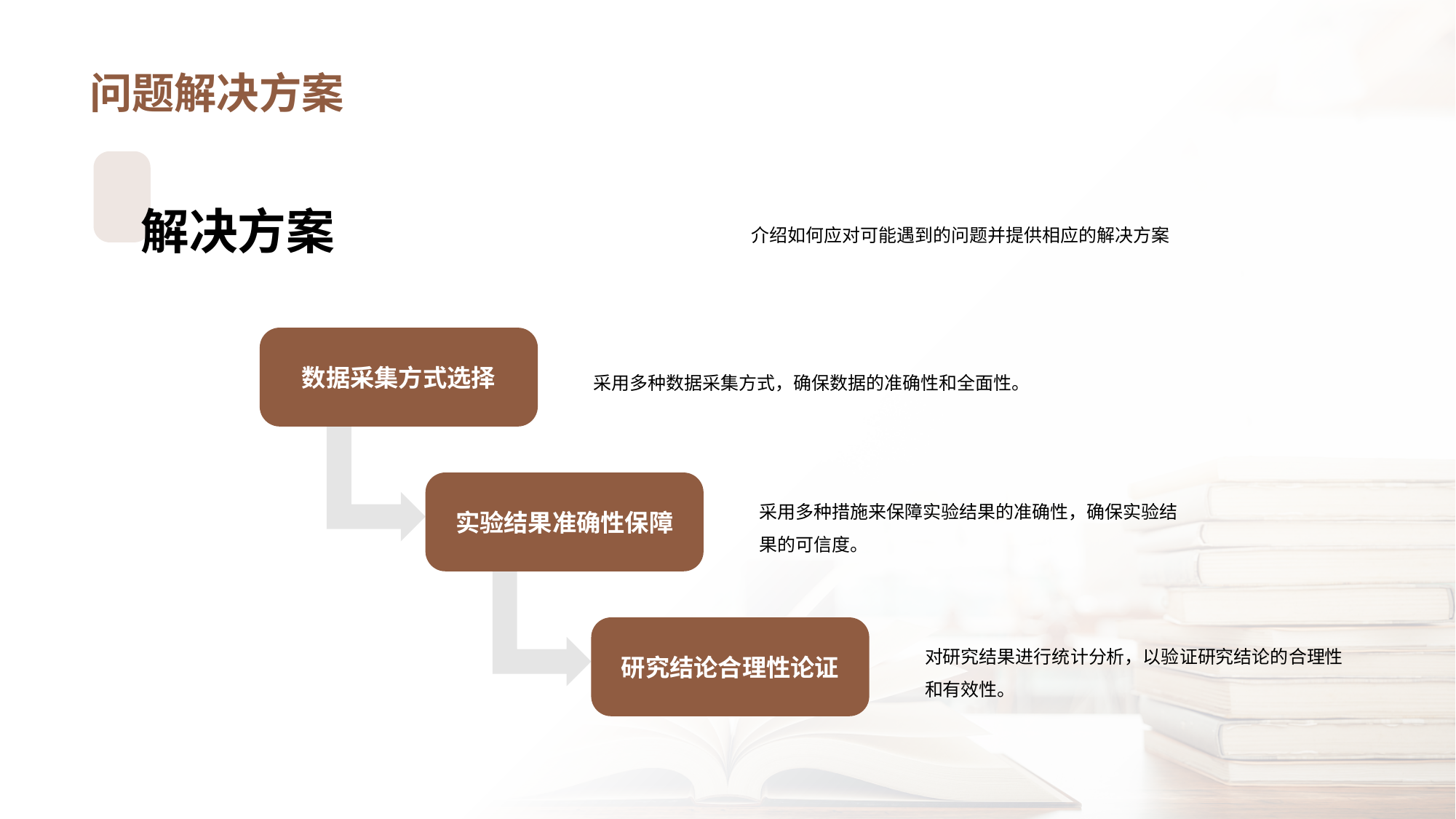

# 问题解决方案

解决方案
介绍如何应对可能遇到的问题并提供相应的解决方案
数据采集方式选择
采用多种数据采集方式，确保数据的准确性和全面性。

实验结果准确性保障
采用多种措施来保障实验结果的准确性，确保实验结果的可信度。
研究结论合理性论证
对研究结果进行统计分析，以验证研究结论的合理性和有效性。